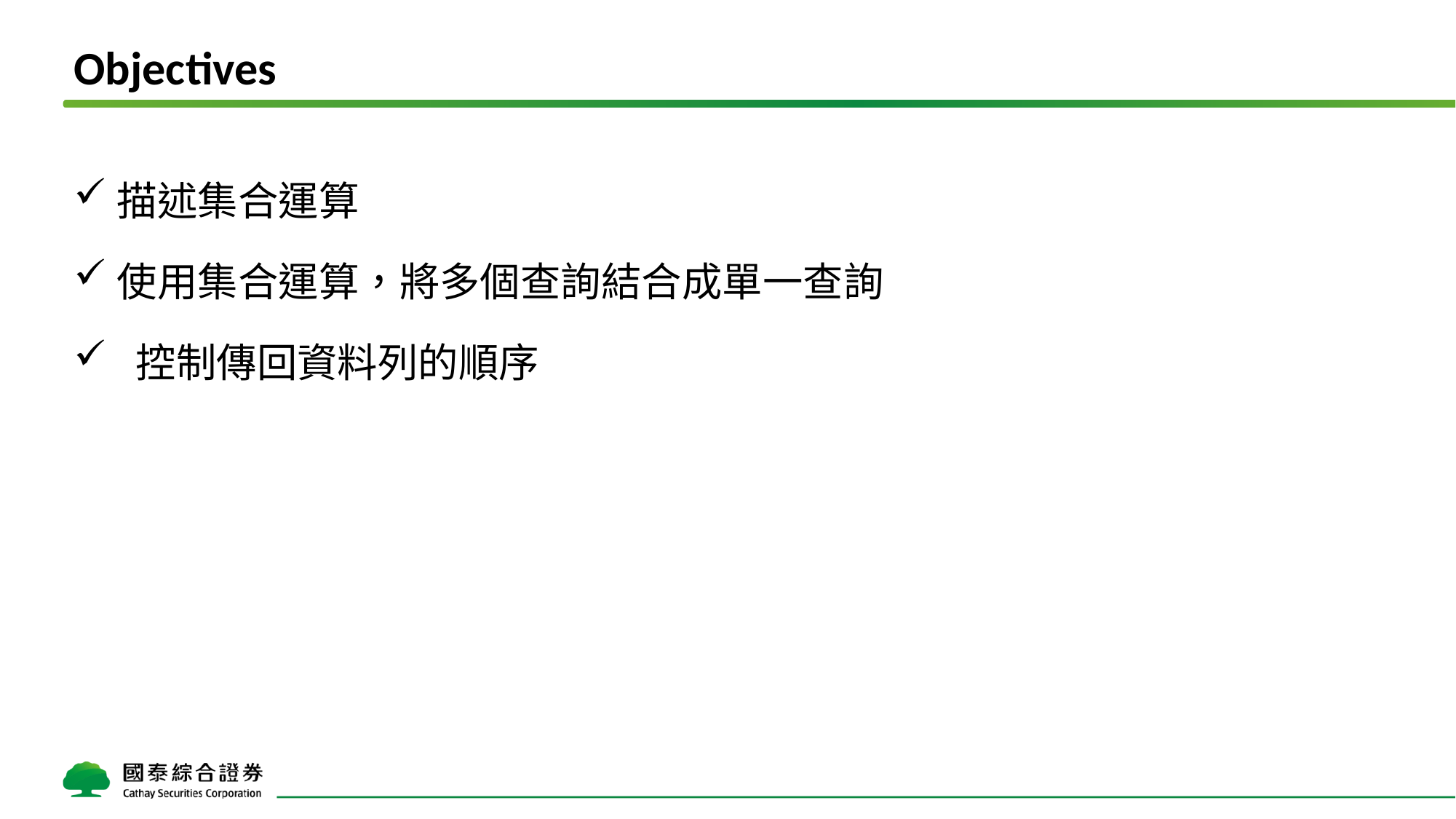

# Objectives
描述集合運算
使用集合運算，將多個查詢結合成單一查詢
 控制傳回資料列的順序